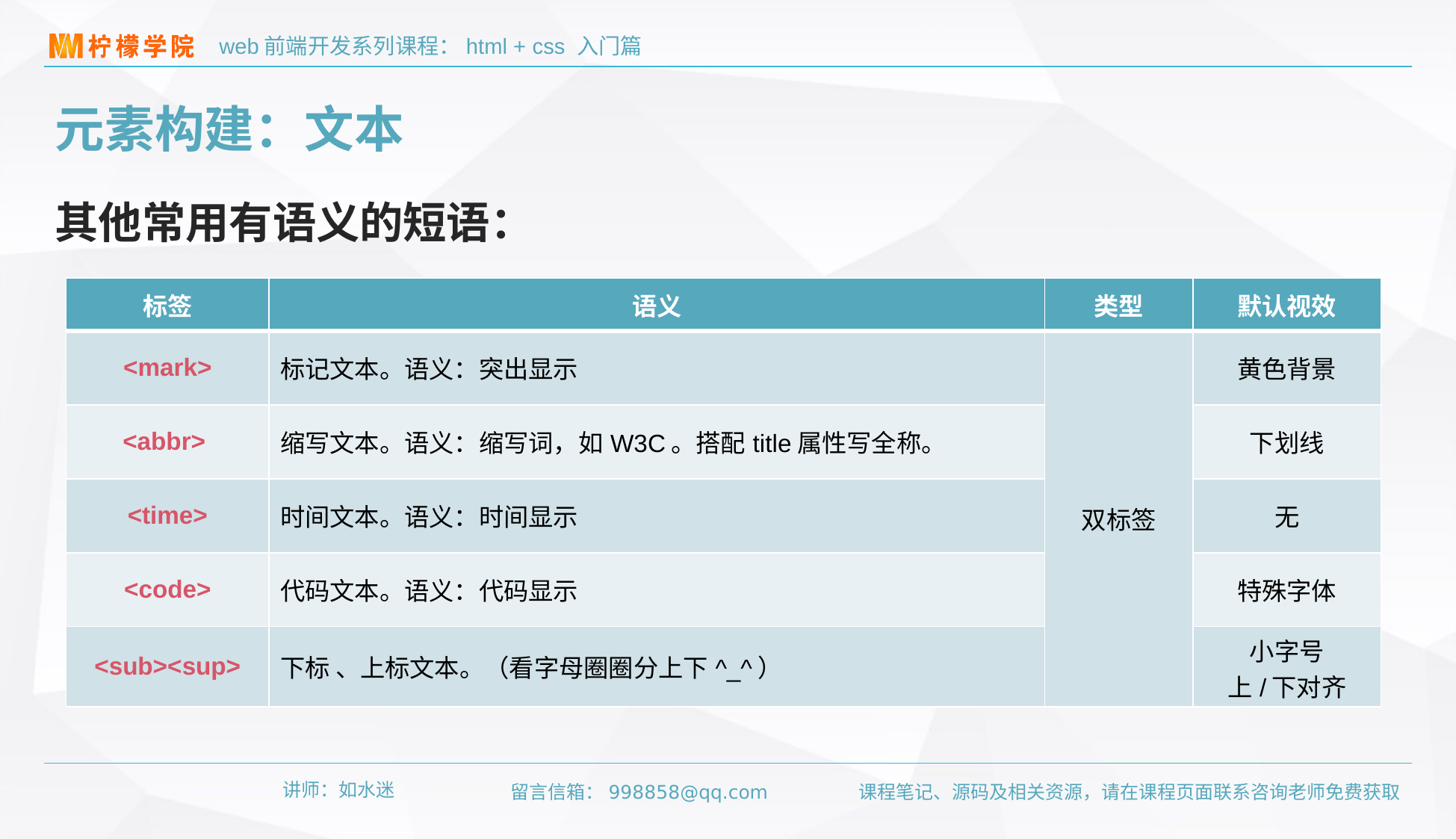

元素构建：文本
其他常用有语义的短语：
| 标签 | 语义 | 类型 | 默认视效 |
| --- | --- | --- | --- |
| <mark> | 标记文本。语义：突出显示 | 双标签 | 黄色背景 |
| <abbr> | 缩写文本。语义：缩写词，如W3C。搭配title属性写全称。 |  | 下划线 |
| <time> | 时间文本。语义：时间显示 |  | 无 |
| <code> | 代码文本。语义：代码显示 |  | 特殊字体 |
| <sub><sup> | 下标 、上标文本。（看字母圈圈分上下^\_^） |  | 小字号 上/下对齐 |